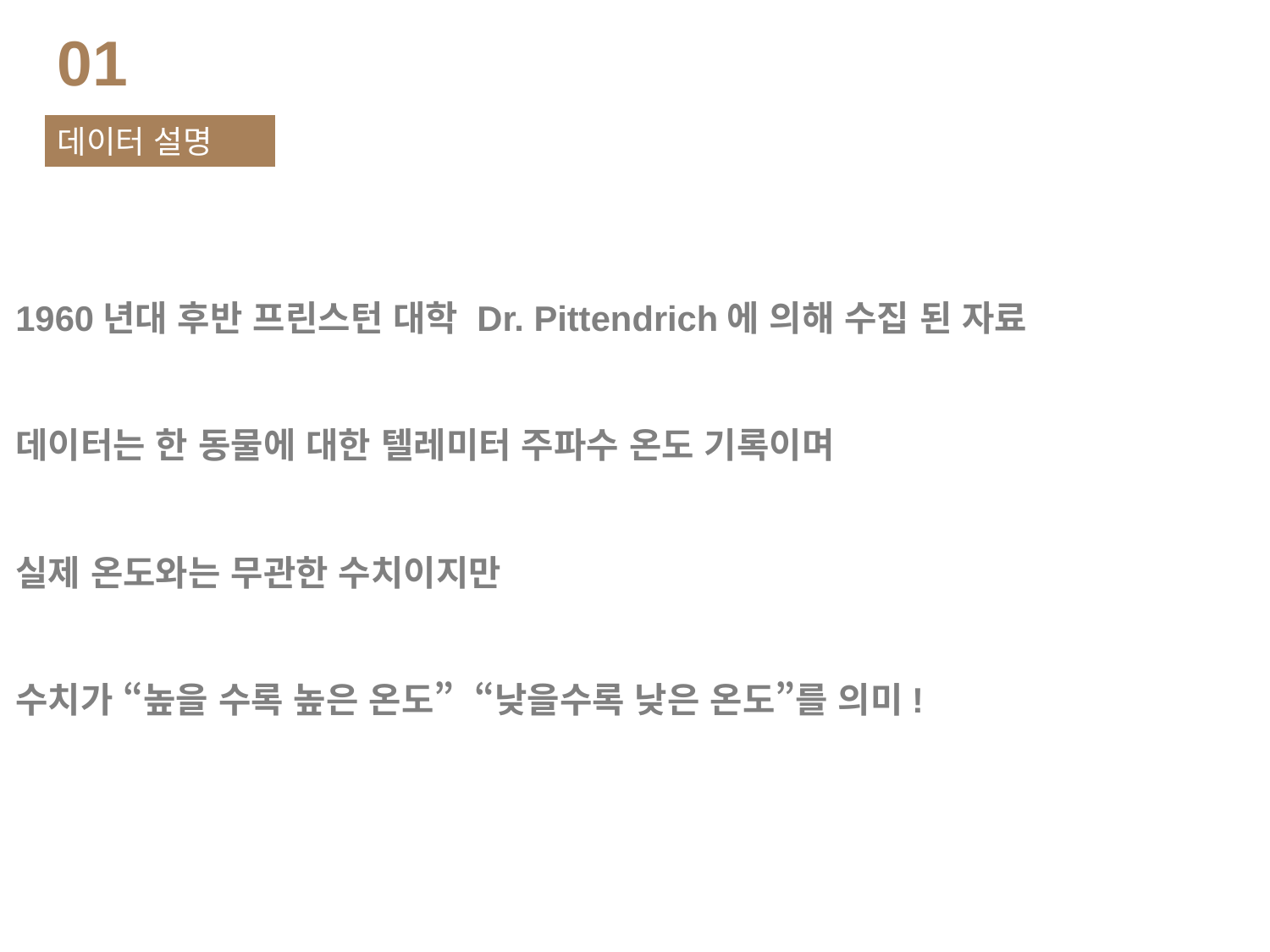

01
데이터 설명
1960년대 후반 프린스턴 대학 Dr. Pittendrich에 의해 수집 된 자료

데이터는 한 동물에 대한 텔레미터 주파수 온도 기록이며

실제 온도와는 무관한 수치이지만

수치가 “높을 수록 높은 온도”  “낮을수록 낮은 온도”를 의미!
Temp
온도측정치